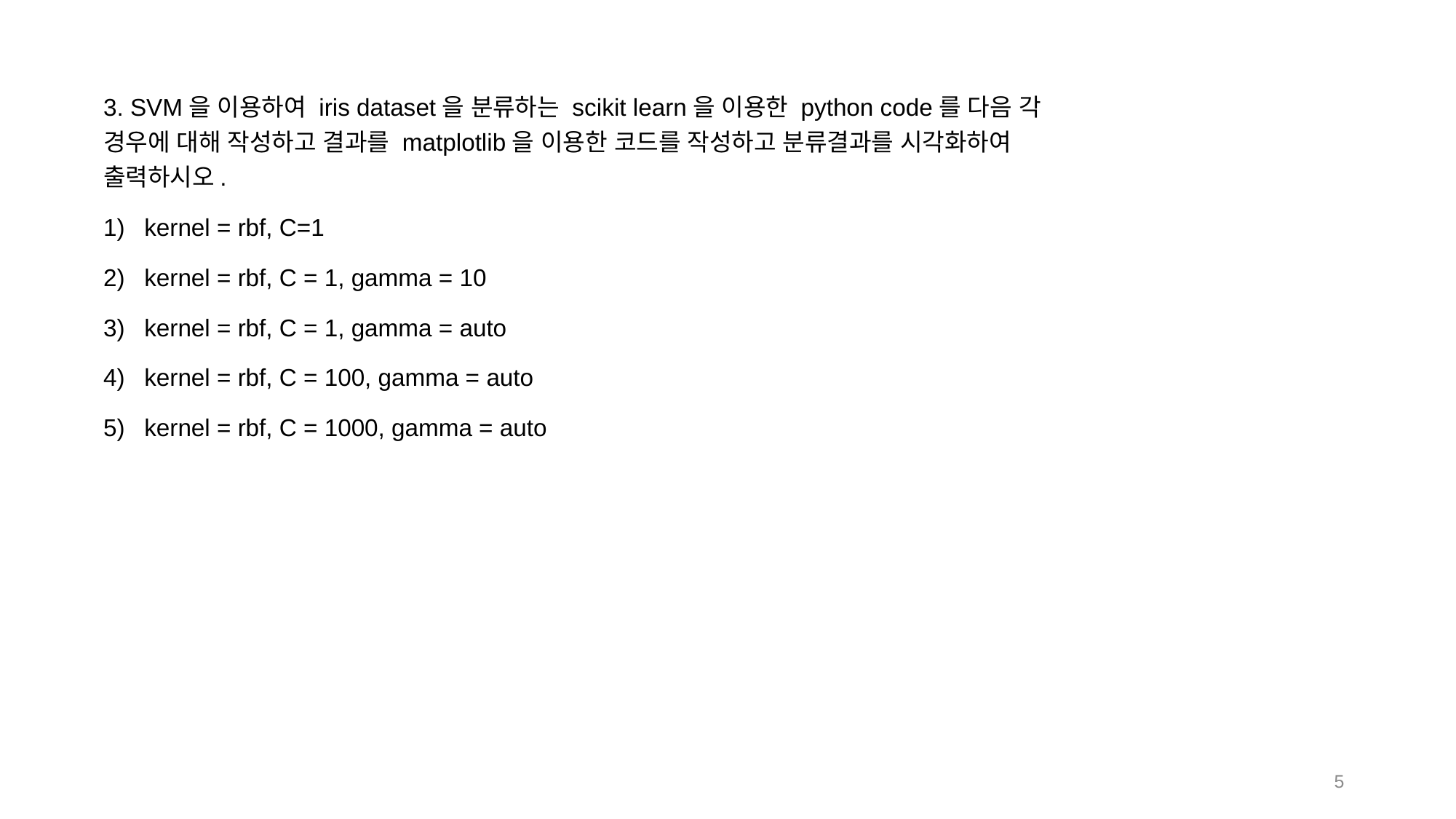

3. SVM을 이용하여 iris dataset을 분류하는 scikit learn을 이용한 python code를 다음 각 경우에 대해 작성하고 결과를 matplotlib을 이용한 코드를 작성하고 분류결과를 시각화하여 출력하시오.
kernel = rbf, C=1
kernel = rbf, C = 1, gamma = 10
kernel = rbf, C = 1, gamma = auto
kernel = rbf, C = 100, gamma = auto
kernel = rbf, C = 1000, gamma = auto

5